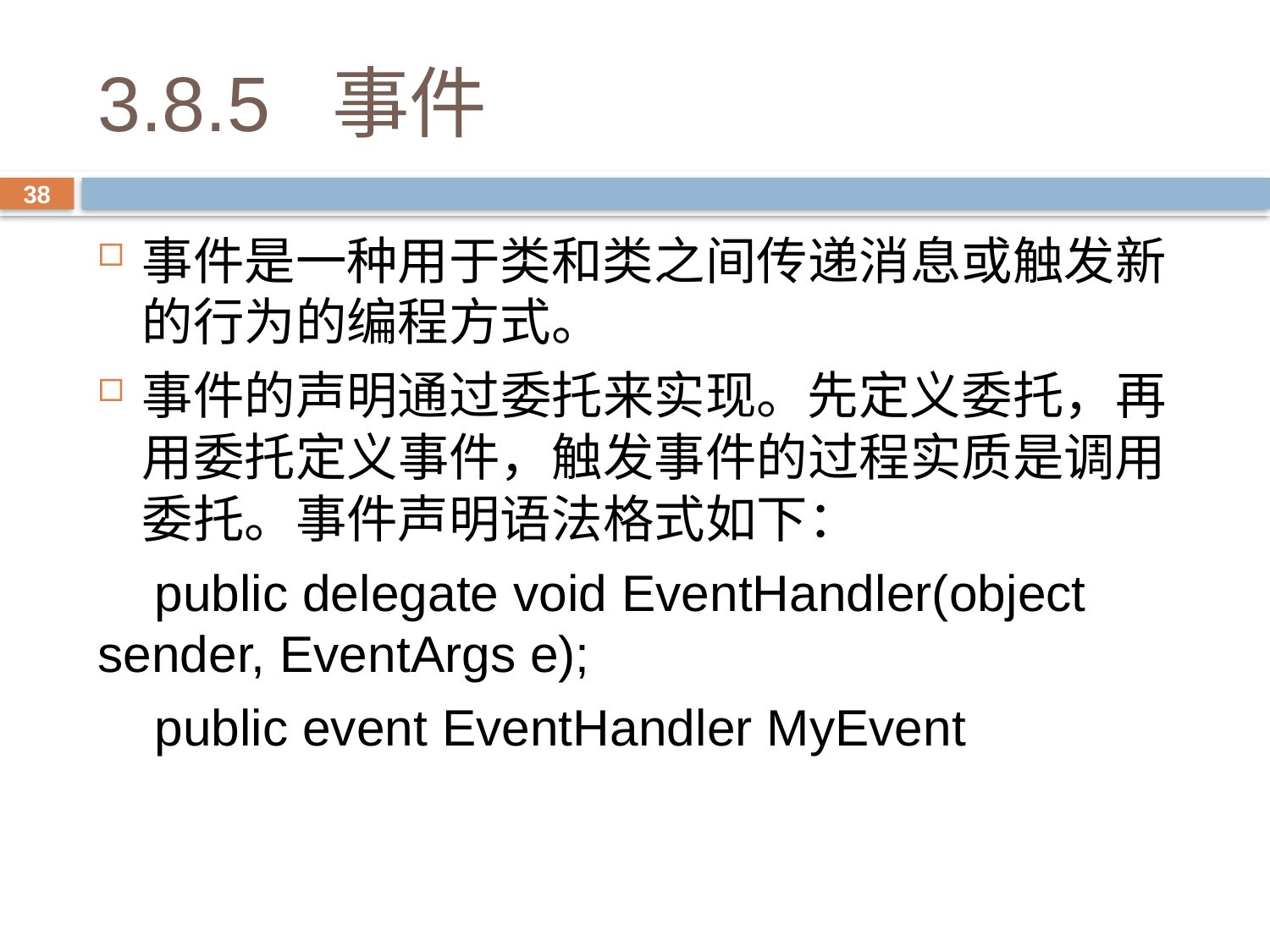

# 3.8.5  事件
38
事件是一种用于类和类之间传递消息或触发新的行为的编程方式。
事件的声明通过委托来实现。先定义委托，再用委托定义事件，触发事件的过程实质是调用委托。事件声明语法格式如下：
    public delegate void EventHandler(object sender, EventArgs e);
    public event EventHandler MyEvent